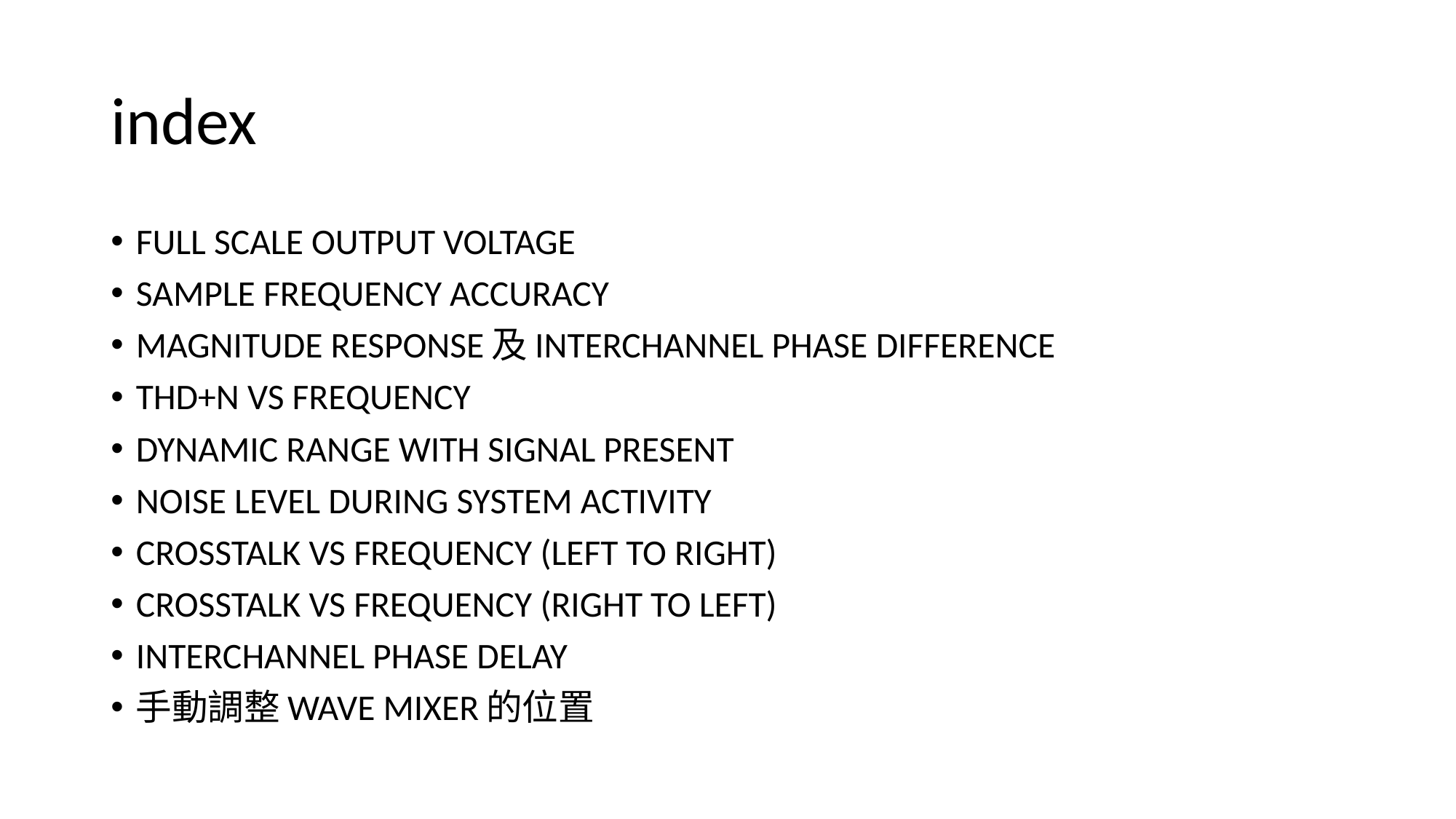

# index
FULL SCALE OUTPUT VOLTAGE
SAMPLE FREQUENCY ACCURACY
MAGNITUDE RESPONSE及INTERCHANNEL PHASE DIFFERENCE
THD+N VS FREQUENCY
DYNAMIC RANGE WITH SIGNAL PRESENT
NOISE LEVEL DURING SYSTEM ACTIVITY
CROSSTALK VS FREQUENCY (LEFT TO RIGHT)
CROSSTALK VS FREQUENCY (RIGHT TO LEFT)
INTERCHANNEL PHASE DELAY
手動調整WAVE MIXER的位置